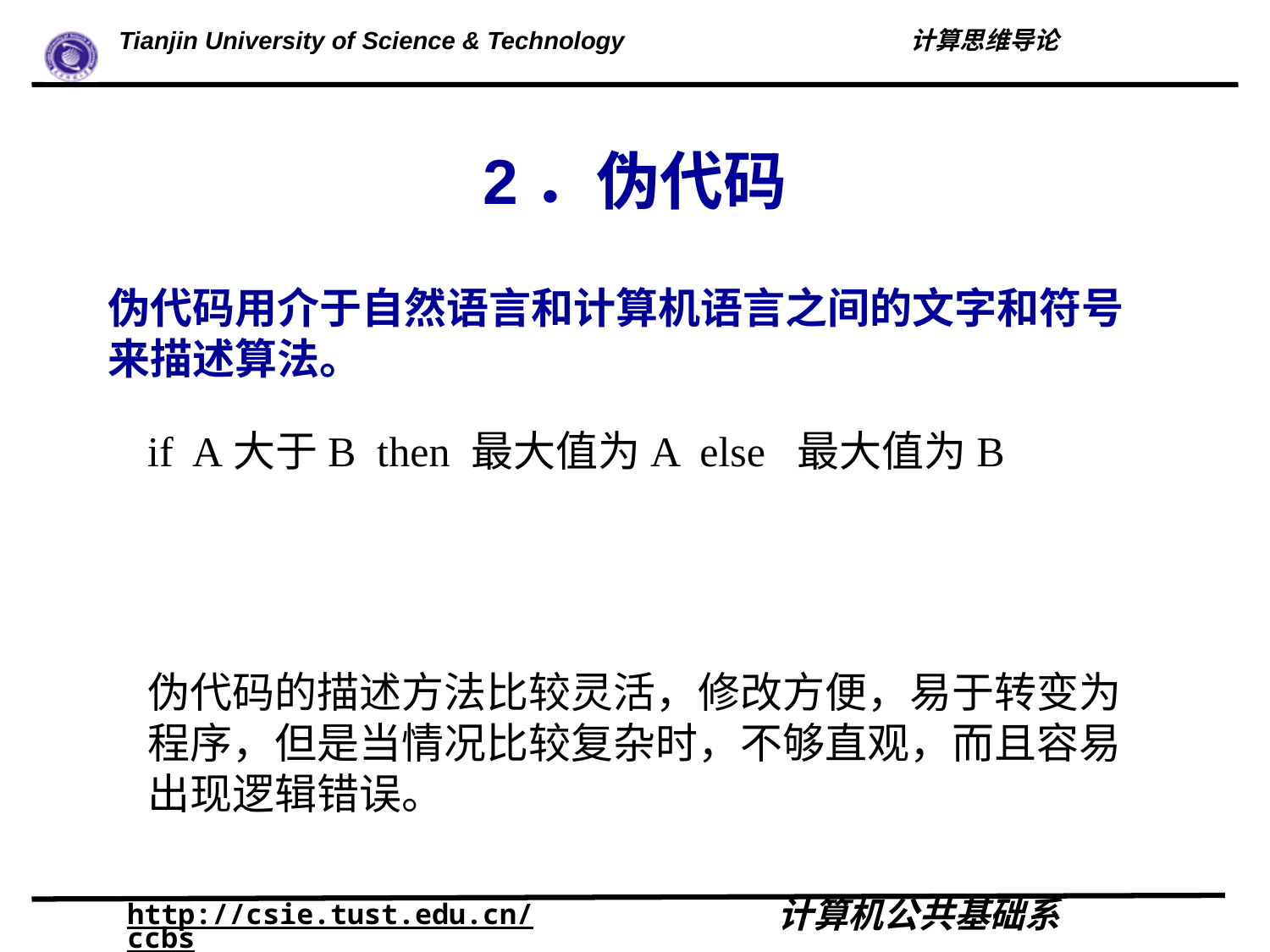

# 2．伪代码
伪代码用介于自然语言和计算机语言之间的文字和符号来描述算法。

if  A大于B  then 最大值为A  else  最大值为B
伪代码的描述方法比较灵活，修改方便，易于转变为程序，但是当情况比较复杂时，不够直观，而且容易出现逻辑错误。